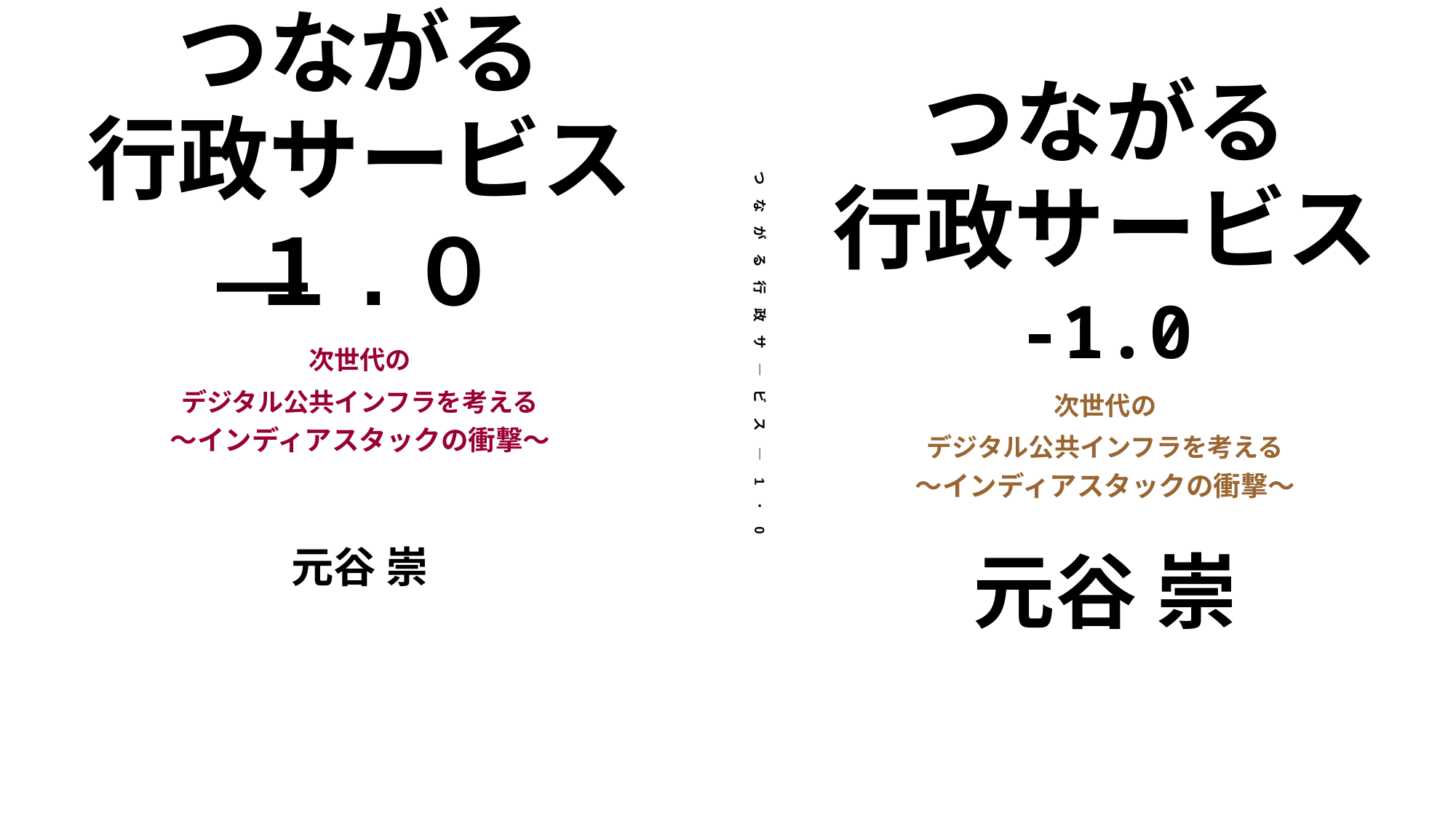

つながる
つ　な　が　る　行　政　サ　―　ビ　ス　 ―　1　･　0
つながる
行政サービス
行政サービス
１.０
—
-1.0
次世代の
デジタル公共インフラを考える
次世代の
デジタル公共インフラを考える
～インディアスタックの衝撃～
～インディアスタックの衝撃～
元谷 崇
元谷 崇